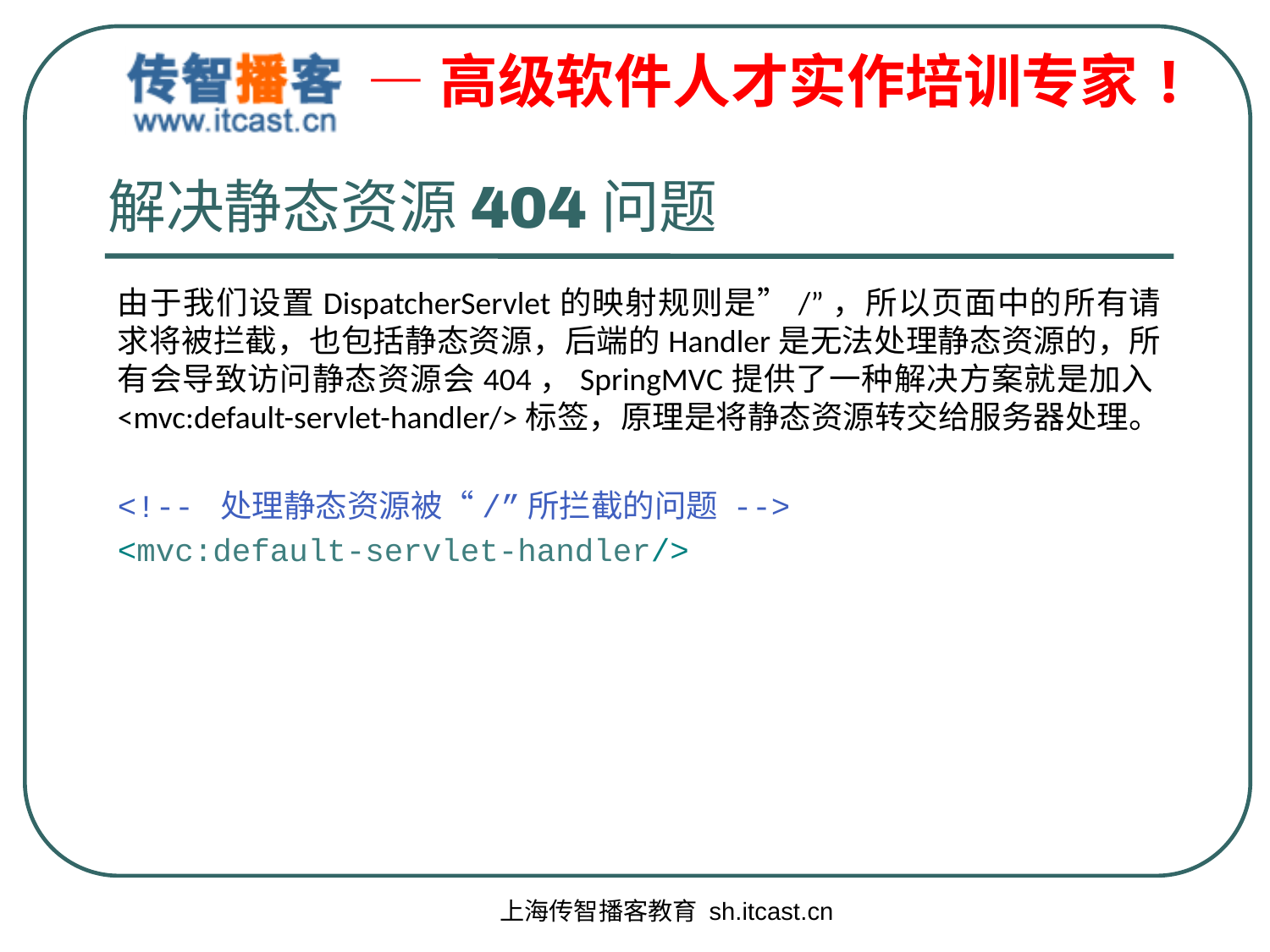

# 解决静态资源404问题
由于我们设置DispatcherServlet的映射规则是”/”，所以页面中的所有请求将被拦截，也包括静态资源，后端的Handler是无法处理静态资源的，所有会导致访问静态资源会404，SpringMVC提供了一种解决方案就是加入<mvc:default-servlet-handler/>标签，原理是将静态资源转交给服务器处理。

<!-- 处理静态资源被“/”所拦截的问题 -->
<mvc:default-servlet-handler/>

上海传智播客教育 sh.itcast.cn